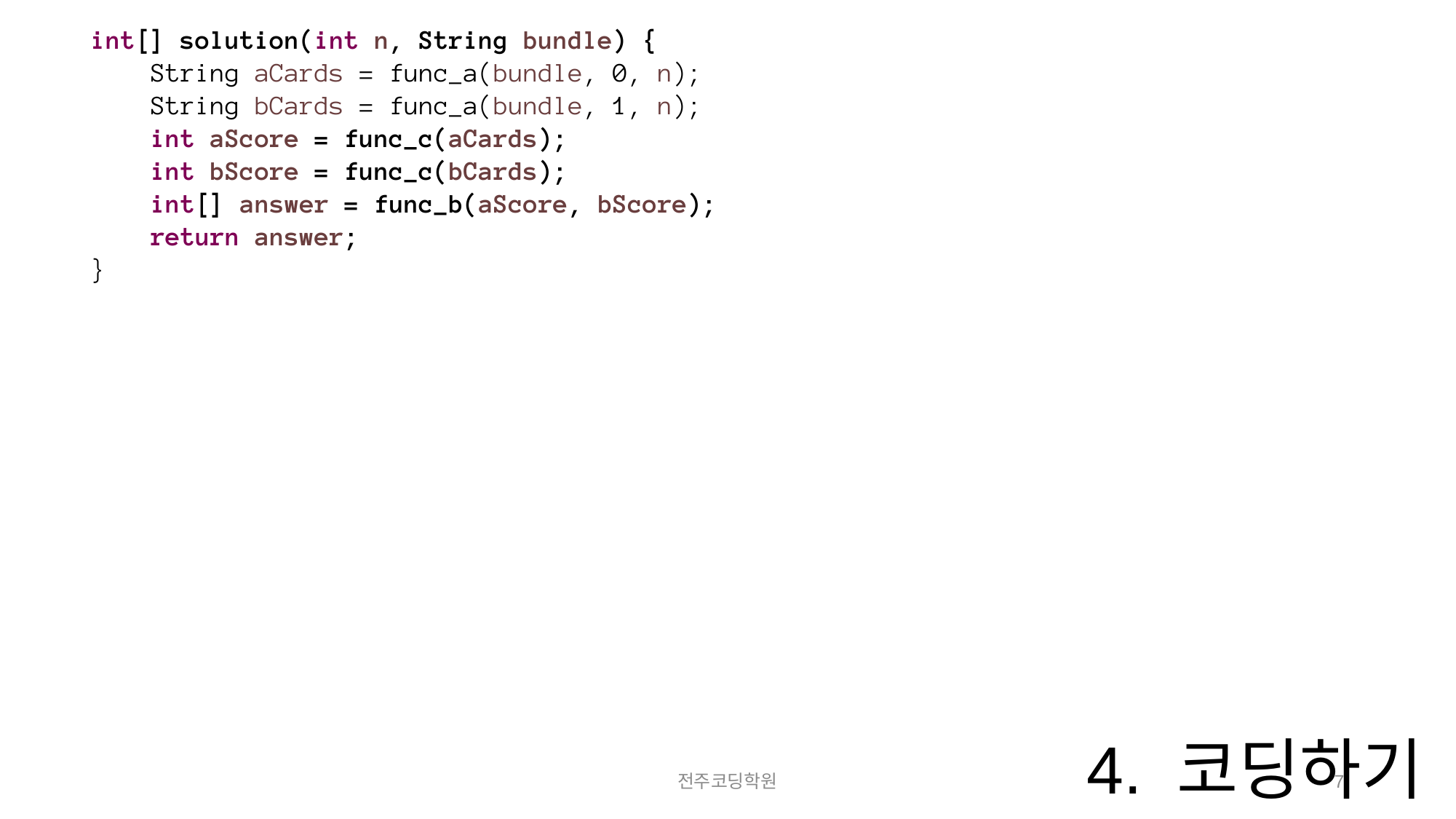

int[] solution(int n, String bundle) {
        String aCards = func_a(bundle, 0, n);
        String bCards = func_a(bundle, 1, n);
        int aScore = func_c(aCards);
        int bScore = func_c(bCards);
        int[] answer = func_b(aScore, bScore);
        return answer;
    }

# 4. 코딩하기
전주코딩학원
7